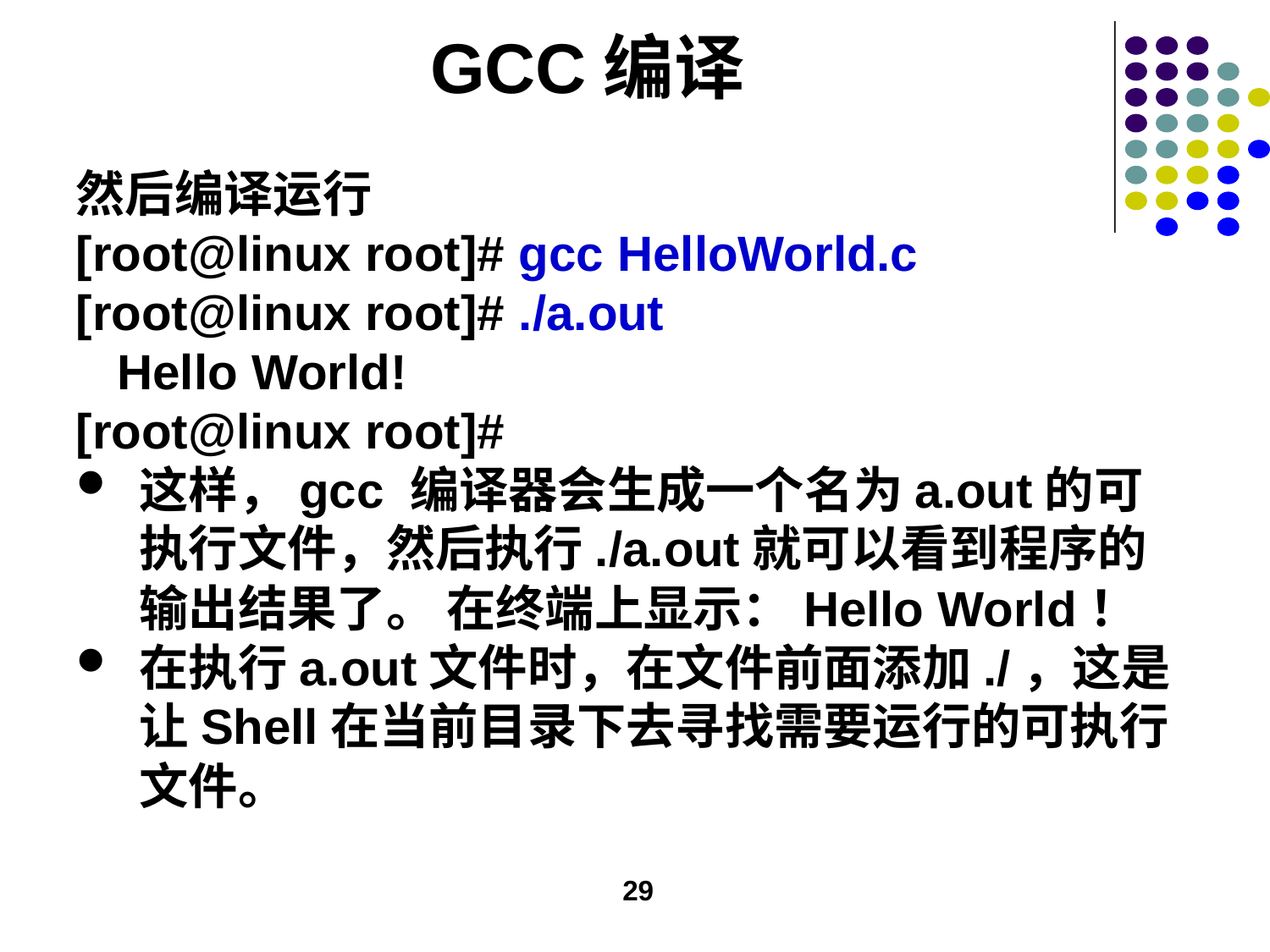

GCC编译
然后编译运行
[root@linux root]# gcc HelloWorld.c
[root@linux root]# ./a.out
   Hello World!
[root@linux root]#
这样，gcc 编译器会生成一个名为a.out的可执行文件，然后执行./a.out就可以看到程序的输出结果了。 在终端上显示：Hello World！
在执行a.out文件时，在文件前面添加./，这是让Shell在当前目录下去寻找需要运行的可执行文件。

29